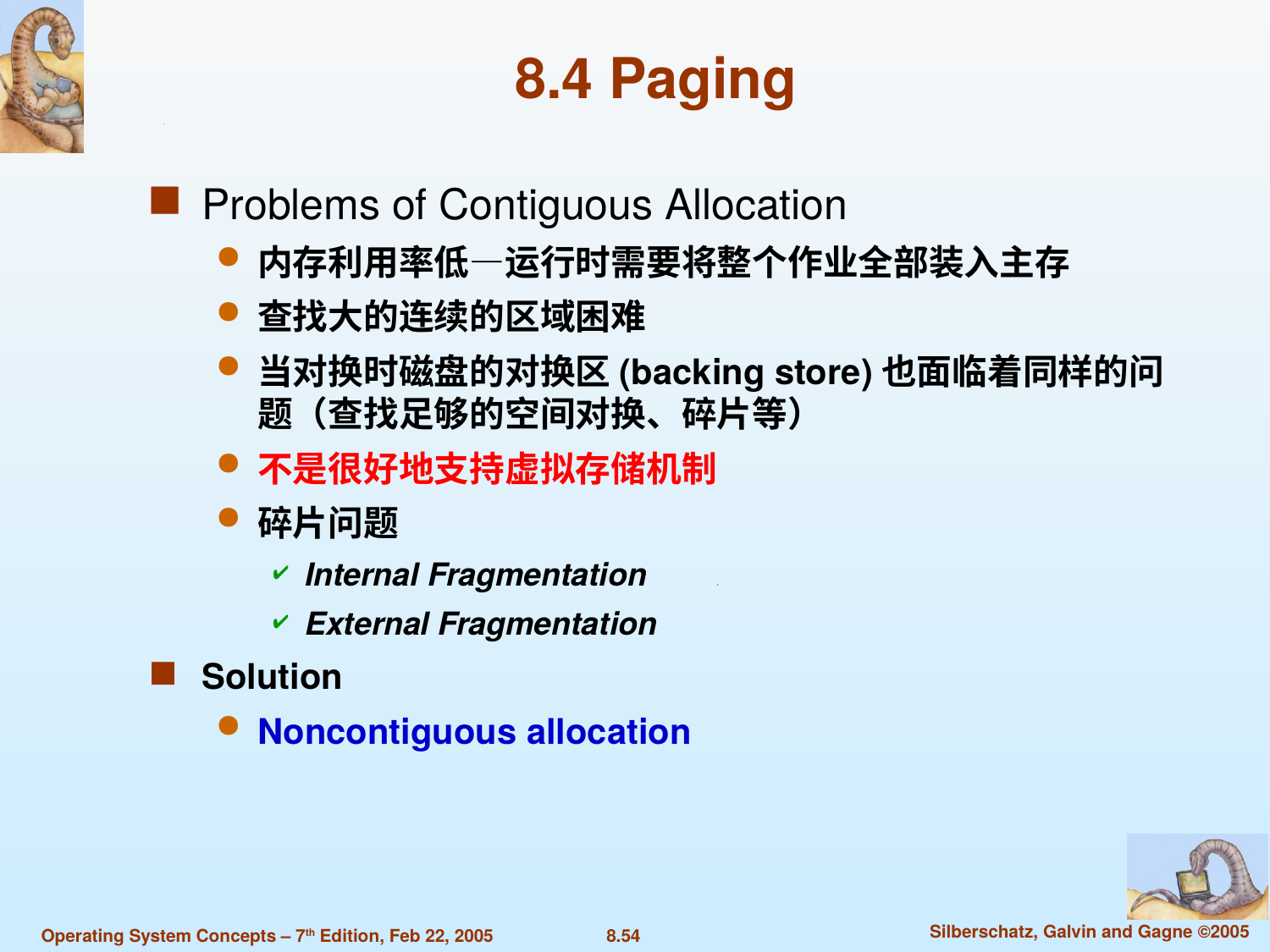

8.4 Paging
Problems of Contiguous Allocation
内存利用率低—运行时需要将整个作业全部装入主存
查找大的连续的区域困难
当对换时磁盘的对换区(backing store)也面临着同样的问题（查找足够的空间对换、碎片等）
不是很好地支持虚拟存储机制
碎片问题
Internal Fragmentation
External Fragmentation
Solution
Noncontiguous allocation